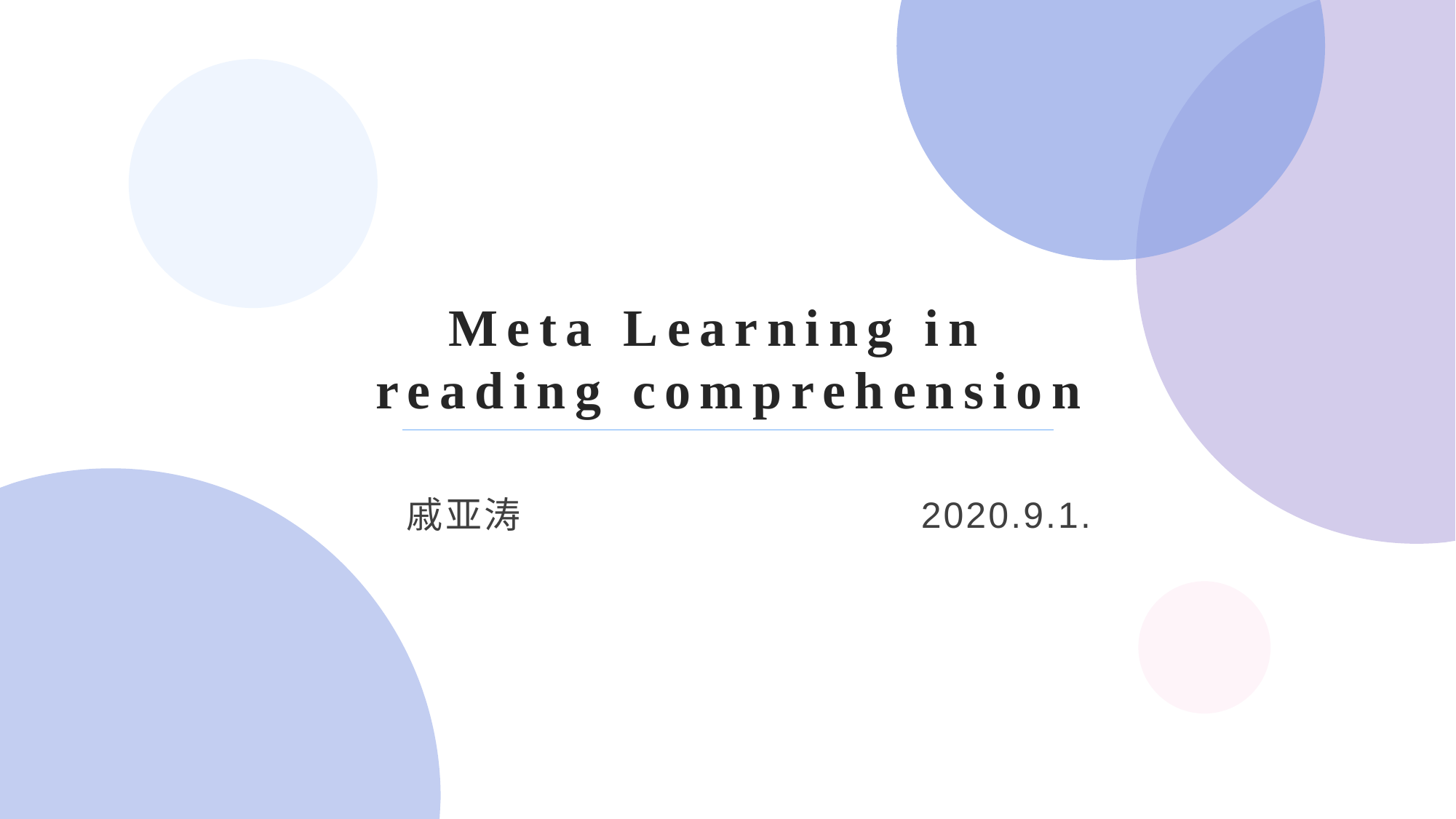

# Meta Learning in reading comprehension
戚亚涛
2020.9.1.